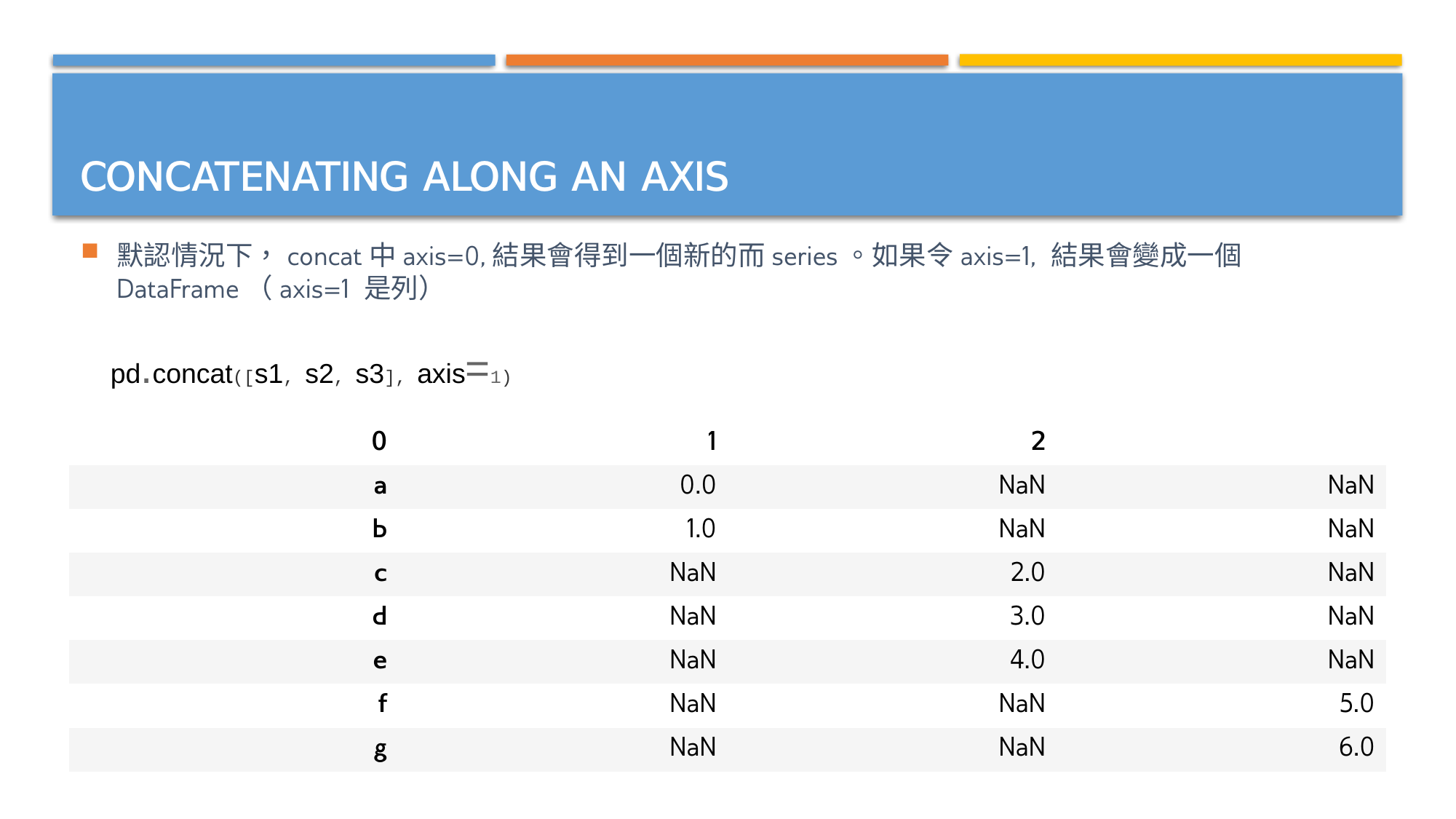

默認情況下，concat中axis=0,結果會得到一個新的而series。如果令axis=1, 結果會變成一個DataFrame（axis=1 是列）
# Concatenating Along an Axis
pd.concat([s1, s2, s3], axis=1)
| 0 | 1 | 2 |  |
| --- | --- | --- | --- |
| a | 0.0 | NaN | NaN |
| b | 1.0 | NaN | NaN |
| c | NaN | 2.0 | NaN |
| d | NaN | 3.0 | NaN |
| e | NaN | 4.0 | NaN |
| f | NaN | NaN | 5.0 |
| g | NaN | NaN | 6.0 |